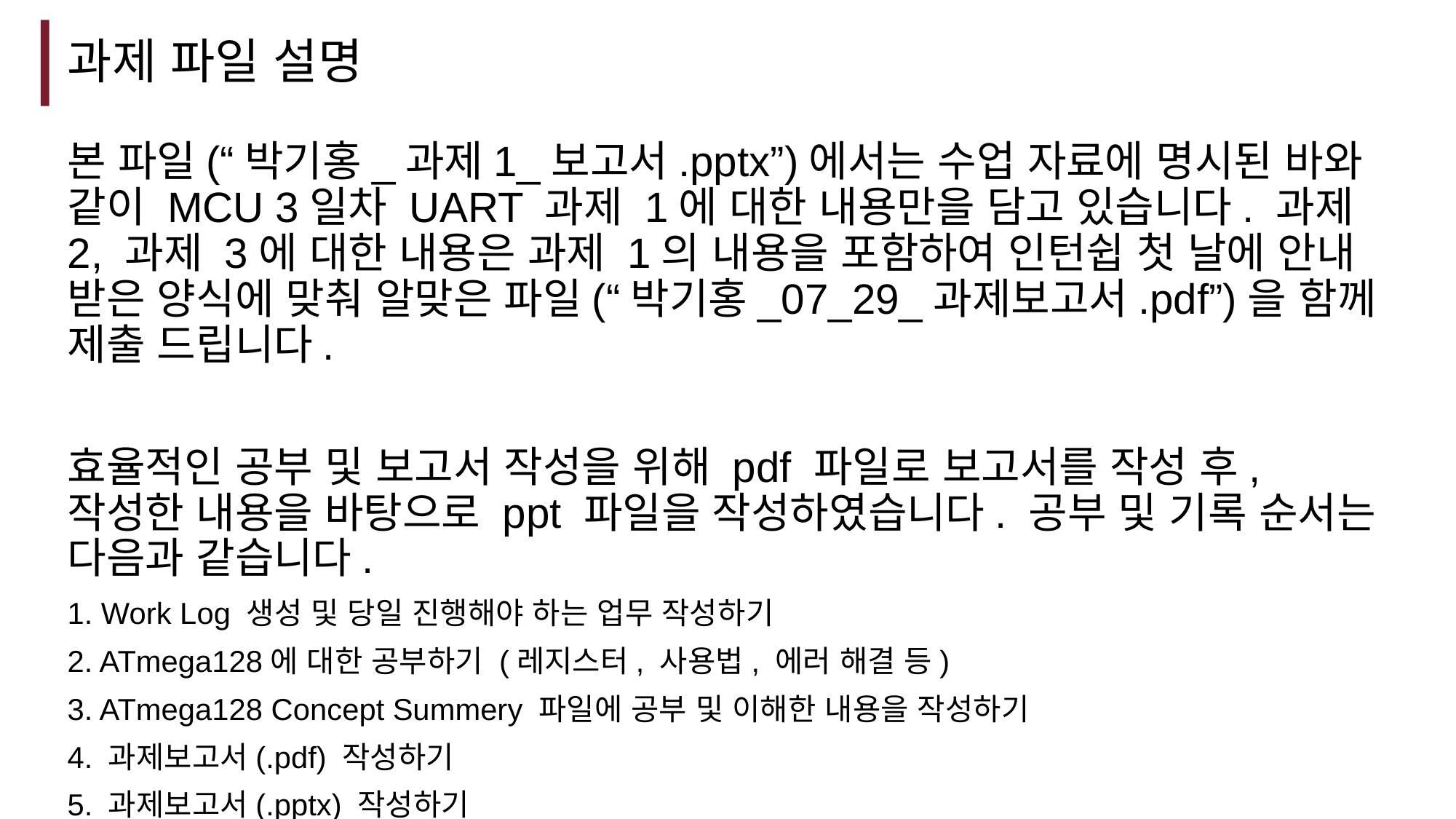

# 과제 파일 설명
본 파일(“박기홍_과제1_보고서.pptx”)에서는 수업 자료에 명시된 바와 같이 MCU 3일차 UART 과제 1에 대한 내용만을 담고 있습니다. 과제 2, 과제 3에 대한 내용은 과제 1의 내용을 포함하여 인턴쉽 첫 날에 안내 받은 양식에 맞춰 알맞은 파일(“박기홍_07_29_과제보고서.pdf”)을 함께 제출 드립니다.

효율적인 공부 및 보고서 작성을 위해 pdf 파일로 보고서를 작성 후, 작성한 내용을 바탕으로 ppt 파일을 작성하였습니다. 공부 및 기록 순서는 다음과 같습니다.
1. Work Log 생성 및 당일 진행해야 하는 업무 작성하기
2. ATmega128에 대한 공부하기 (레지스터, 사용법, 에러 해결 등)
3. ATmega128 Concept Summery 파일에 공부 및 이해한 내용을 작성하기
4. 과제보고서(.pdf) 작성하기
5. 과제보고서(.pptx) 작성하기